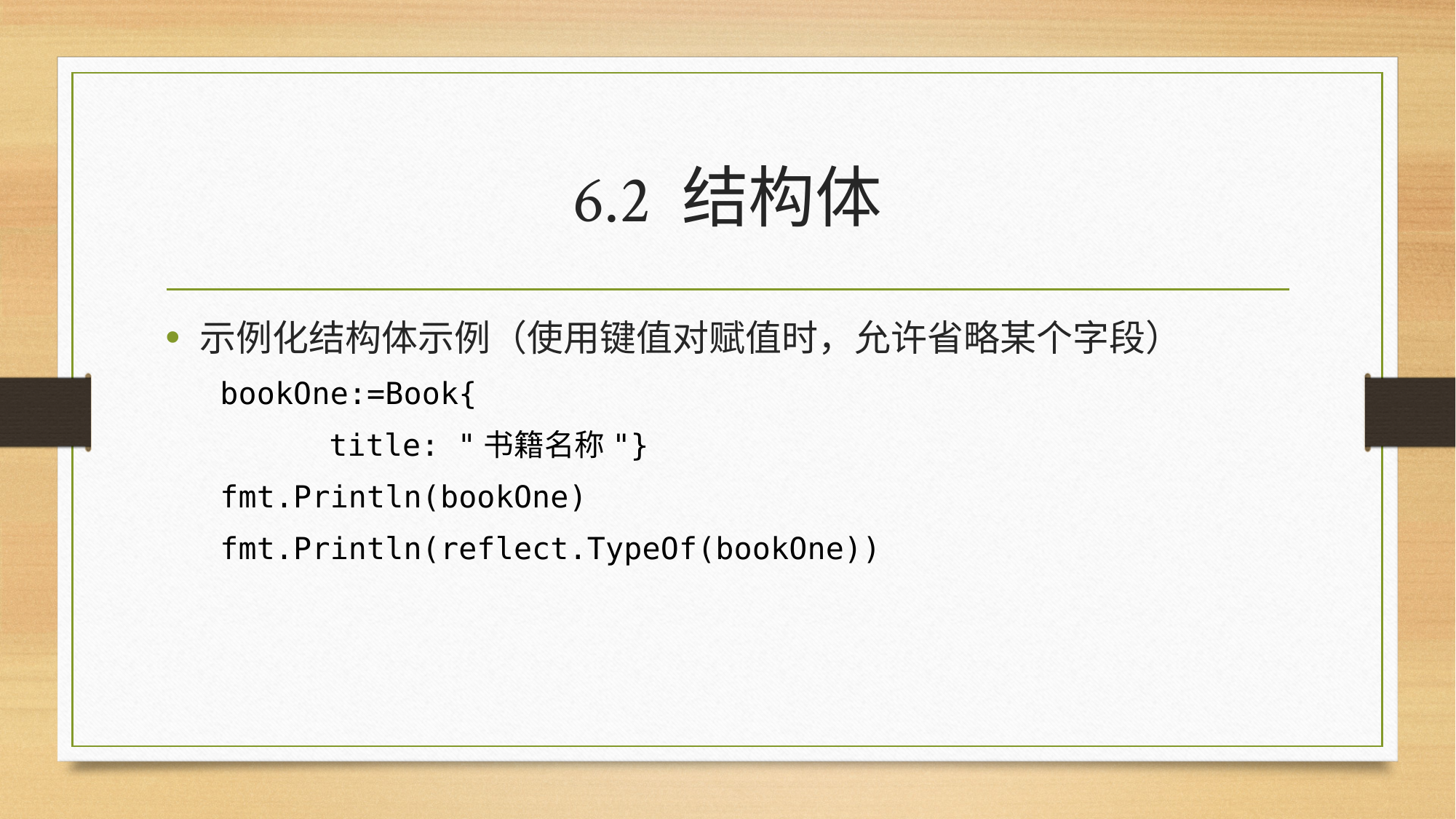

# 6.2 结构体
示例化结构体示例（使用键值对赋值时，允许省略某个字段）
bookOne:=Book{
	title: "书籍名称"}
fmt.Println(bookOne)
fmt.Println(reflect.TypeOf(bookOne))